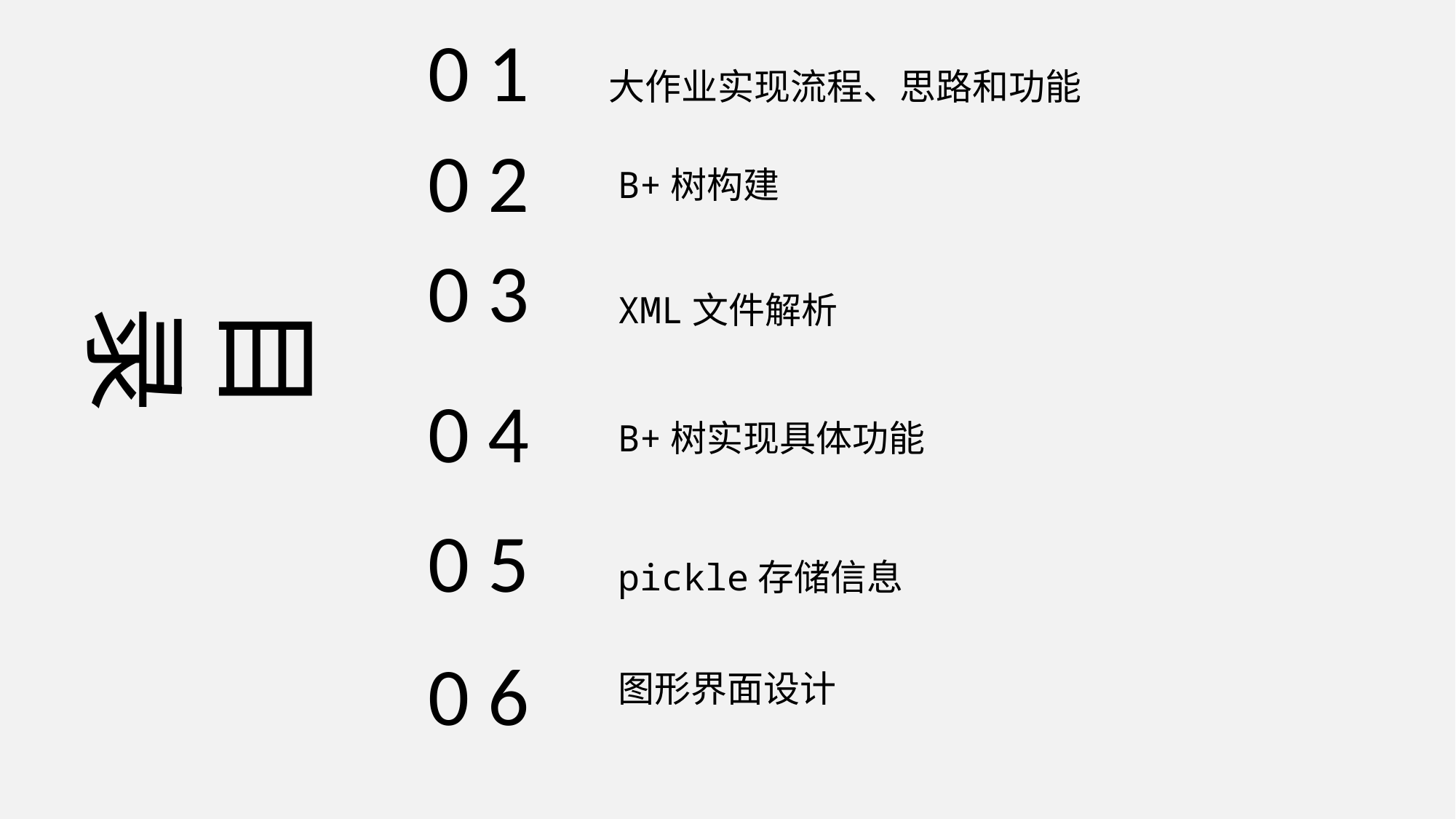

0 1
大作业实现流程、思路和功能
0 2
B+树构建
0 3
XML文件解析
目录
0 4
B+树实现具体功能
0 5
pickle存储信息
0 6
图形界面设计